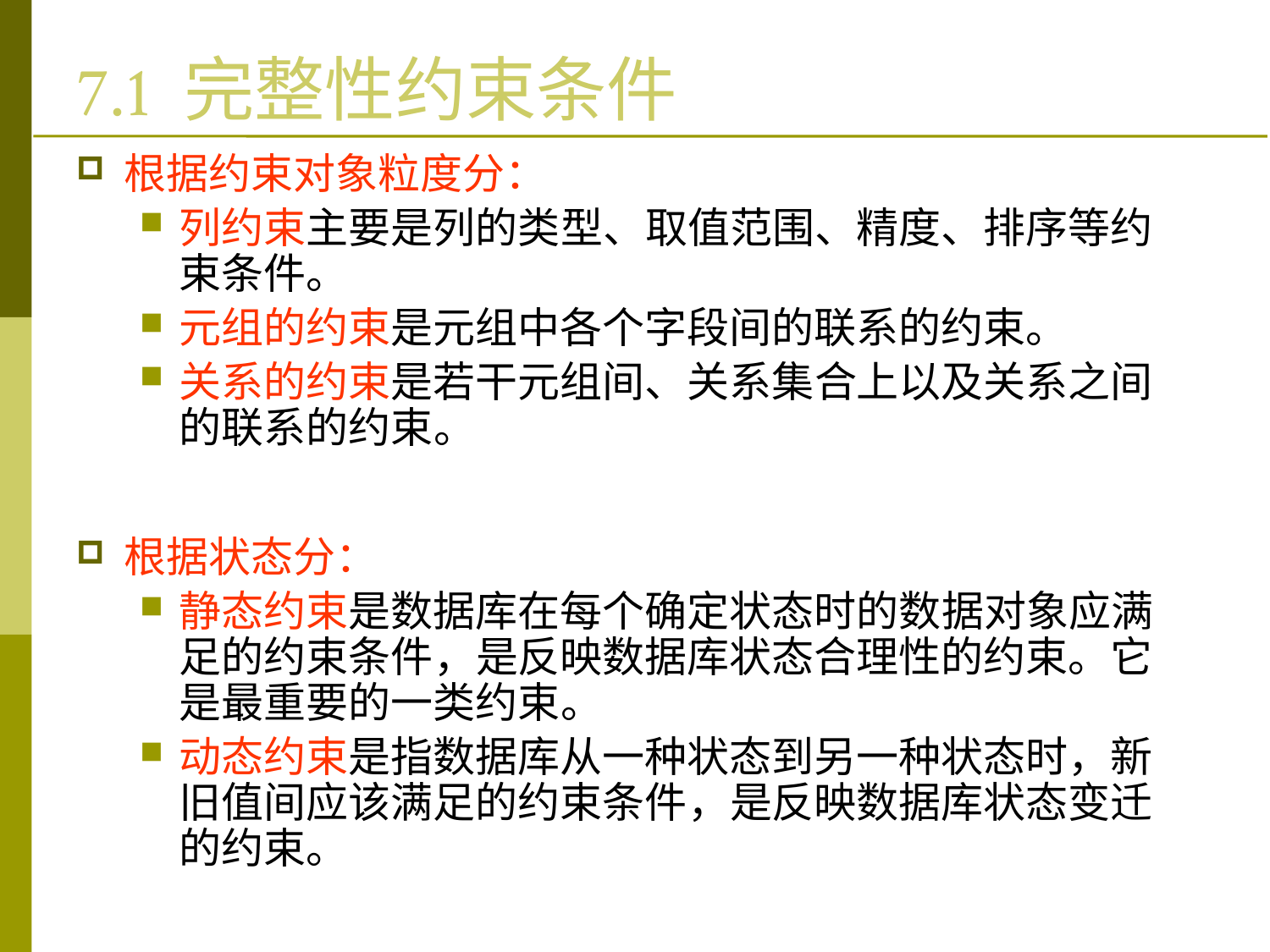

# 7.1 完整性约束条件
根据约束对象粒度分：
列约束主要是列的类型、取值范围、精度、排序等约束条件。
元组的约束是元组中各个字段间的联系的约束。
关系的约束是若干元组间、关系集合上以及关系之间的联系的约束。

根据状态分：
静态约束是数据库在每个确定状态时的数据对象应满足的约束条件，是反映数据库状态合理性的约束。它是最重要的一类约束。
动态约束是指数据库从一种状态到另一种状态时，新旧值间应该满足的约束条件，是反映数据库状态变迁的约束。